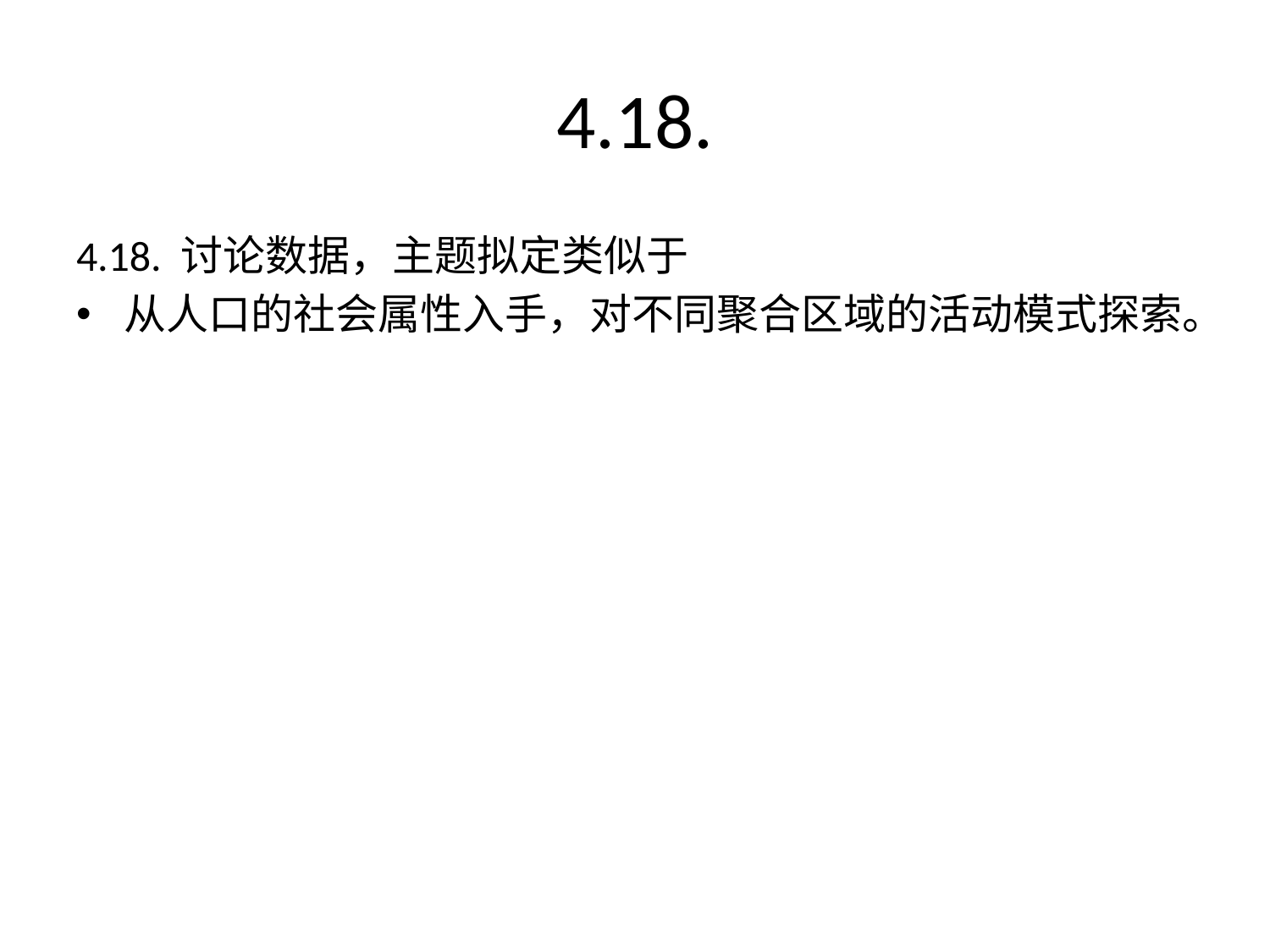

# 4.18.
4.18. 讨论数据，主题拟定类似于
从人口的社会属性入手，对不同聚合区域的活动模式探索。